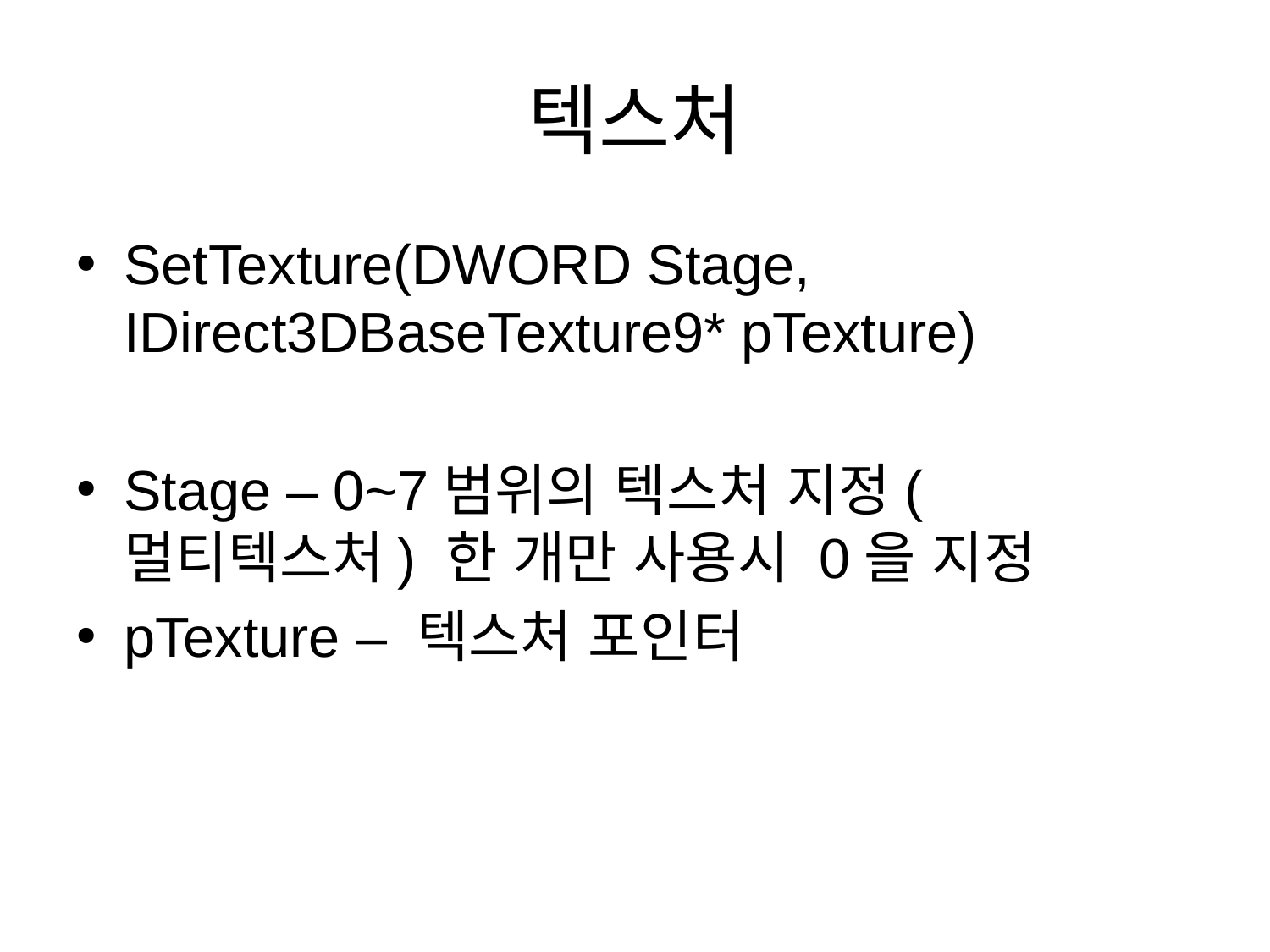

# 텍스처
SetTexture(DWORD Stage, IDirect3DBaseTexture9* pTexture)

Stage – 0~7범위의 텍스처 지정(멀티텍스처) 한 개만 사용시 0을 지정
pTexture – 텍스처 포인터